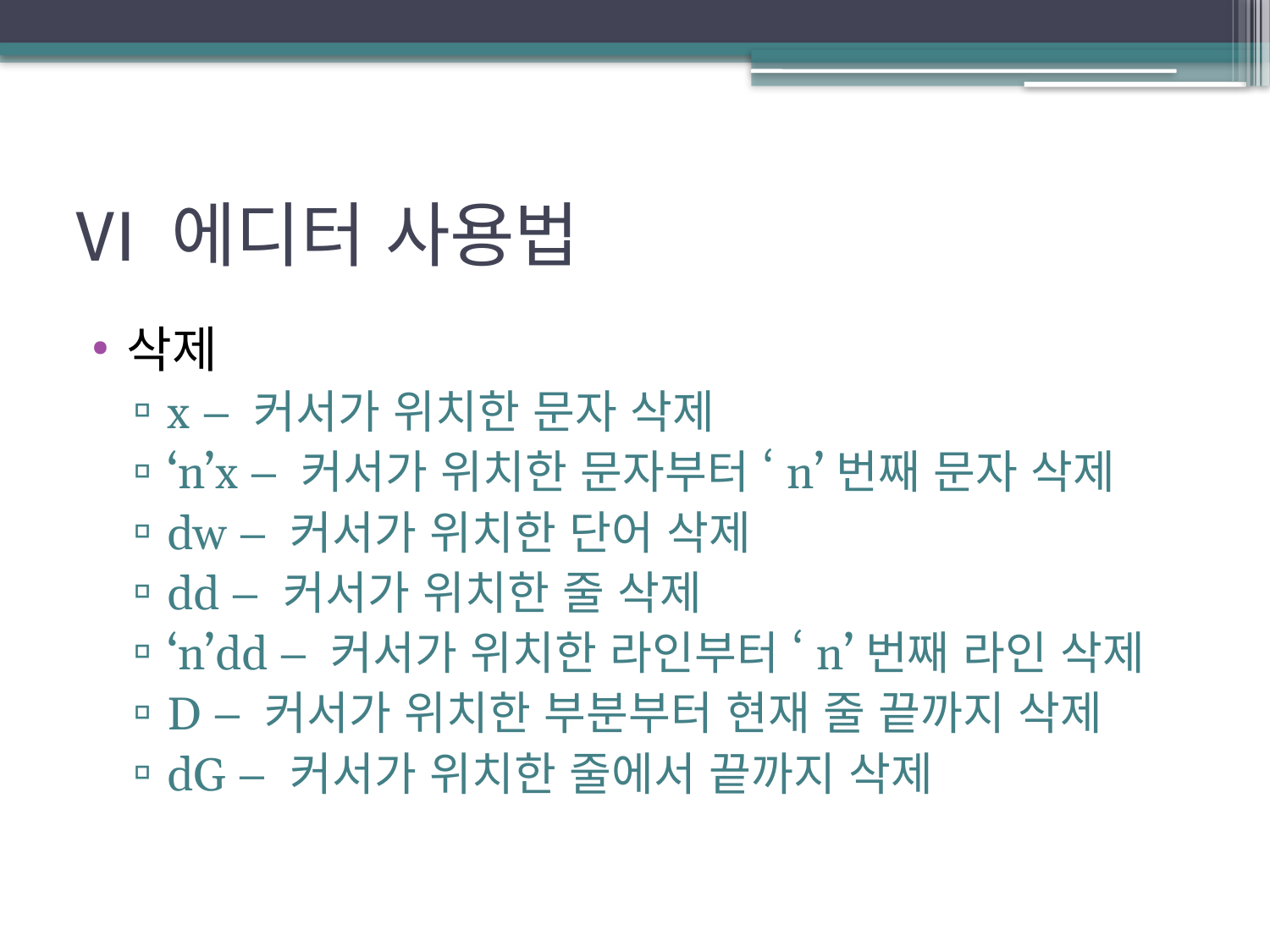

# VI 에디터 사용법
삭제
x – 커서가 위치한 문자 삭제
‘n’x – 커서가 위치한 문자부터 ‘n’번째 문자 삭제
dw – 커서가 위치한 단어 삭제
dd – 커서가 위치한 줄 삭제
‘n’dd – 커서가 위치한 라인부터 ‘n’번째 라인 삭제
D – 커서가 위치한 부분부터 현재 줄 끝까지 삭제
dG – 커서가 위치한 줄에서 끝까지 삭제